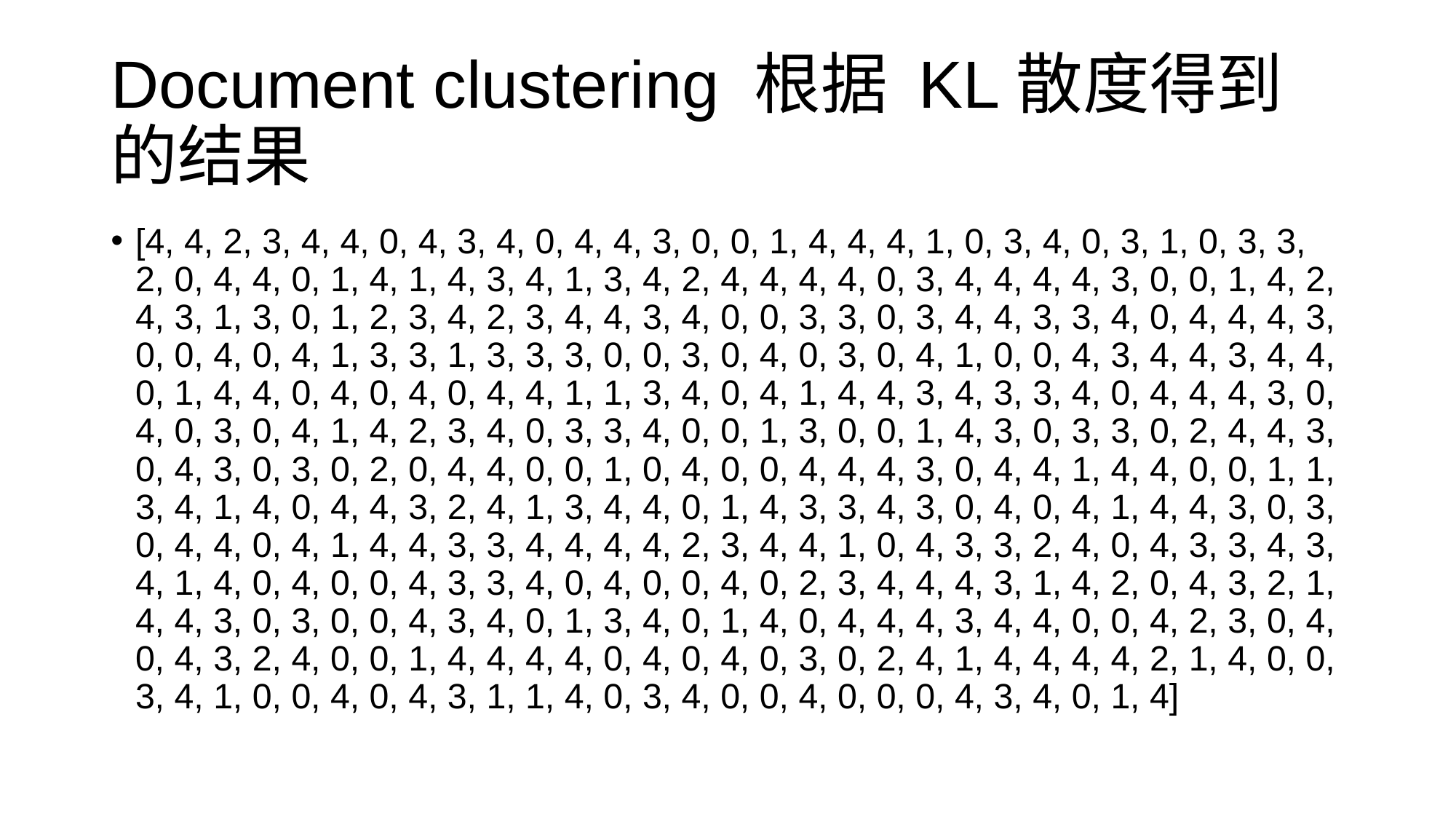

# Document clustering 根据 KL散度得到的结果
[4, 4, 2, 3, 4, 4, 0, 4, 3, 4, 0, 4, 4, 3, 0, 0, 1, 4, 4, 4, 1, 0, 3, 4, 0, 3, 1, 0, 3, 3, 2, 0, 4, 4, 0, 1, 4, 1, 4, 3, 4, 1, 3, 4, 2, 4, 4, 4, 4, 0, 3, 4, 4, 4, 4, 3, 0, 0, 1, 4, 2, 4, 3, 1, 3, 0, 1, 2, 3, 4, 2, 3, 4, 4, 3, 4, 0, 0, 3, 3, 0, 3, 4, 4, 3, 3, 4, 0, 4, 4, 4, 3, 0, 0, 4, 0, 4, 1, 3, 3, 1, 3, 3, 3, 0, 0, 3, 0, 4, 0, 3, 0, 4, 1, 0, 0, 4, 3, 4, 4, 3, 4, 4, 0, 1, 4, 4, 0, 4, 0, 4, 0, 4, 4, 1, 1, 3, 4, 0, 4, 1, 4, 4, 3, 4, 3, 3, 4, 0, 4, 4, 4, 3, 0, 4, 0, 3, 0, 4, 1, 4, 2, 3, 4, 0, 3, 3, 4, 0, 0, 1, 3, 0, 0, 1, 4, 3, 0, 3, 3, 0, 2, 4, 4, 3, 0, 4, 3, 0, 3, 0, 2, 0, 4, 4, 0, 0, 1, 0, 4, 0, 0, 4, 4, 4, 3, 0, 4, 4, 1, 4, 4, 0, 0, 1, 1, 3, 4, 1, 4, 0, 4, 4, 3, 2, 4, 1, 3, 4, 4, 0, 1, 4, 3, 3, 4, 3, 0, 4, 0, 4, 1, 4, 4, 3, 0, 3, 0, 4, 4, 0, 4, 1, 4, 4, 3, 3, 4, 4, 4, 4, 2, 3, 4, 4, 1, 0, 4, 3, 3, 2, 4, 0, 4, 3, 3, 4, 3, 4, 1, 4, 0, 4, 0, 0, 4, 3, 3, 4, 0, 4, 0, 0, 4, 0, 2, 3, 4, 4, 4, 3, 1, 4, 2, 0, 4, 3, 2, 1, 4, 4, 3, 0, 3, 0, 0, 4, 3, 4, 0, 1, 3, 4, 0, 1, 4, 0, 4, 4, 4, 3, 4, 4, 0, 0, 4, 2, 3, 0, 4, 0, 4, 3, 2, 4, 0, 0, 1, 4, 4, 4, 4, 0, 4, 0, 4, 0, 3, 0, 2, 4, 1, 4, 4, 4, 4, 2, 1, 4, 0, 0, 3, 4, 1, 0, 0, 4, 0, 4, 3, 1, 1, 4, 0, 3, 4, 0, 0, 4, 0, 0, 0, 4, 3, 4, 0, 1, 4]